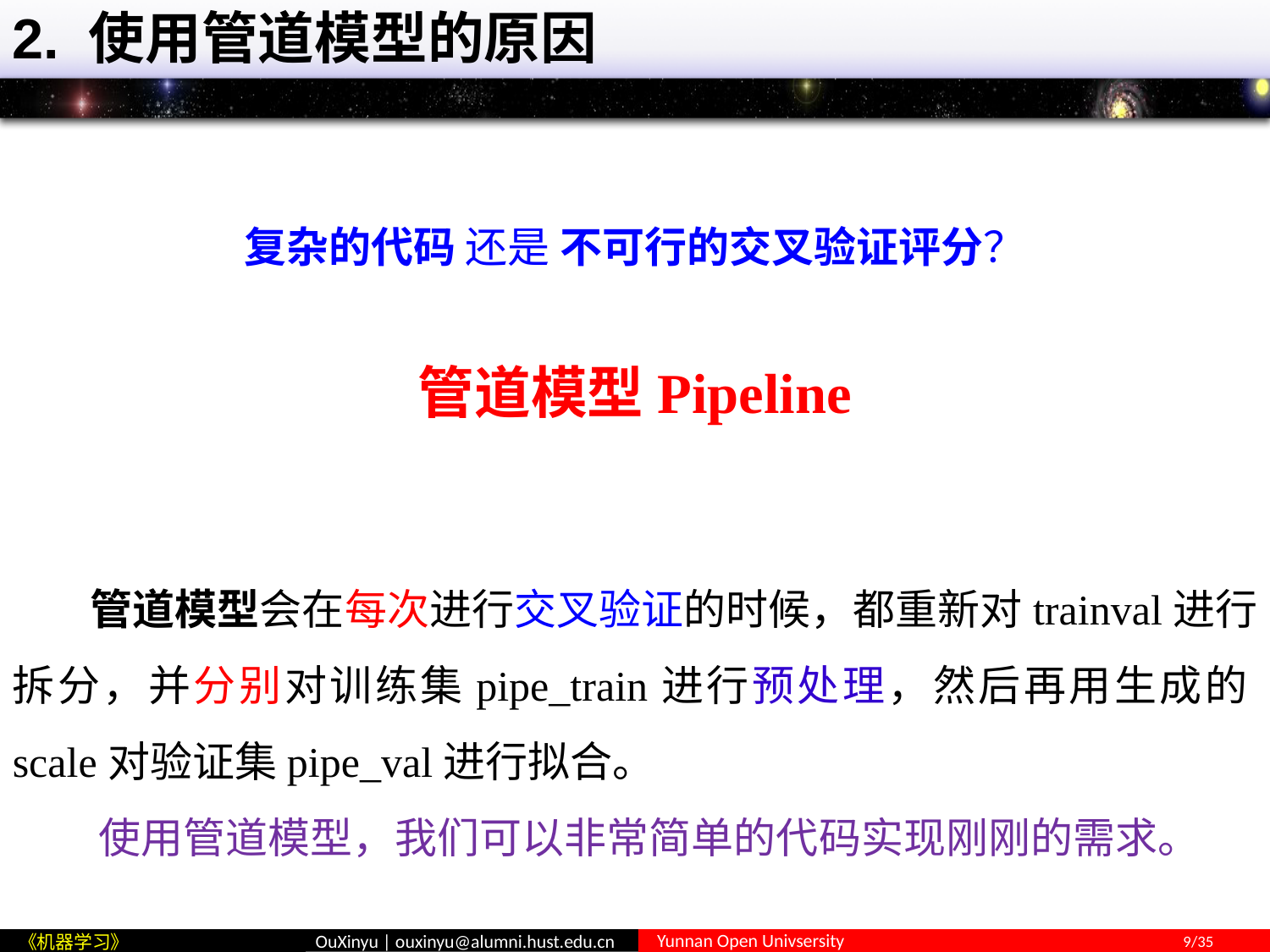

# 2. 使用管道模型的原因

复杂的代码 还是 不可行的交叉验证评分？

管道模型Pipeline

       管道模型会在每次进行交叉验证的时候，都重新对trainval进行拆分，并分别对训练集pipe_train进行预处理，然后再用生成的scale对验证集pipe_val进行拟合。
        使用管道模型，我们可以非常简单的代码实现刚刚的需求。